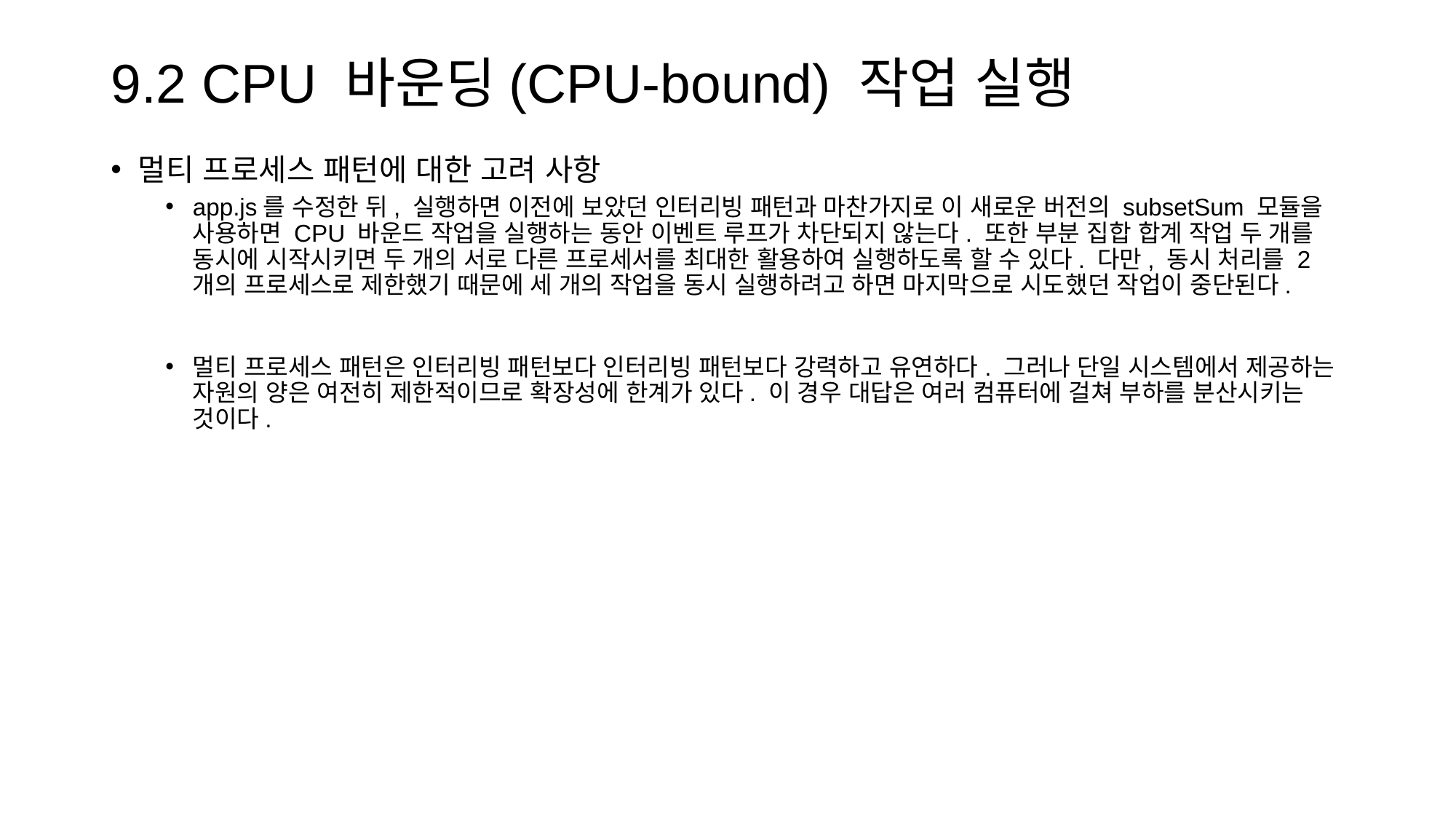

# 9.2 CPU 바운딩(CPU-bound) 작업 실행
멀티 프로세스 패턴에 대한 고려 사항
app.js를 수정한 뒤, 실행하면 이전에 보았던 인터리빙 패턴과 마찬가지로 이 새로운 버전의 subsetSum 모듈을 사용하면 CPU 바운드 작업을 실행하는 동안 이벤트 루프가 차단되지 않는다. 또한 부분 집합 합계 작업 두 개를 동시에 시작시키면 두 개의 서로 다른 프로세서를 최대한 활용하여 실행하도록 할 수 있다. 다만, 동시 처리를 2개의 프로세스로 제한했기 때문에 세 개의 작업을 동시 실행하려고 하면 마지막으로 시도했던 작업이 중단된다.

멀티 프로세스 패턴은 인터리빙 패턴보다 인터리빙 패턴보다 강력하고 유연하다. 그러나 단일 시스템에서 제공하는 자원의 양은 여전히 제한적이므로 확장성에 한계가 있다. 이 경우 대답은 여러 컴퓨터에 걸쳐 부하를 분산시키는 것이다.